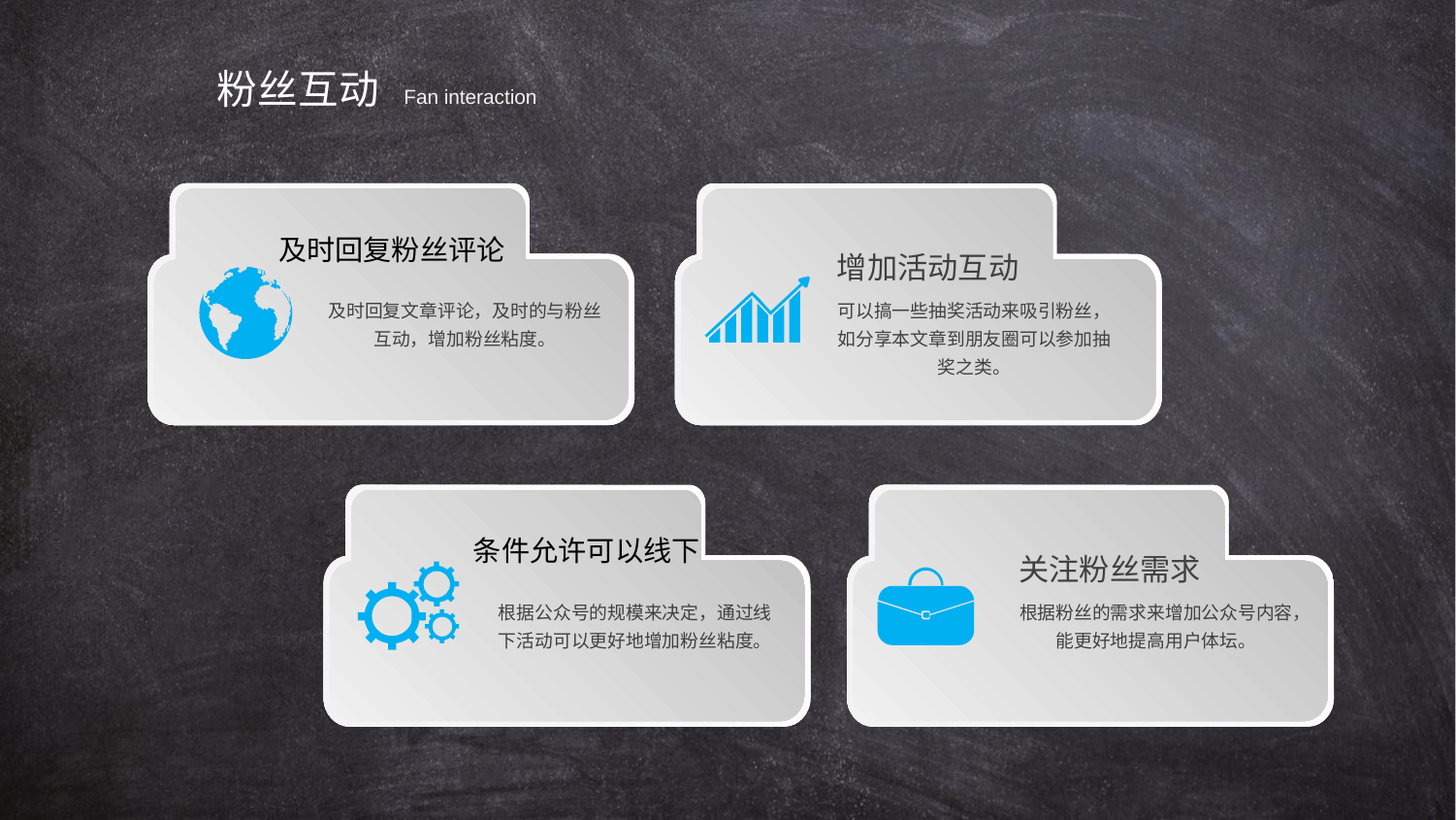

粉丝互动
Fan interaction

及时回复粉丝评论
增加活动互动

及时回复文章评论，及时的与粉丝互动，增加粉丝粘度。
可以搞一些抽奖活动来吸引粉丝，如分享本文章到朋友圈可以参加抽奖之类。

条件允许可以线下
关注粉丝需求

根据公众号的规模来决定，通过线下活动可以更好地增加粉丝粘度。
根据粉丝的需求来增加公众号内容，能更好地提高用户体坛。